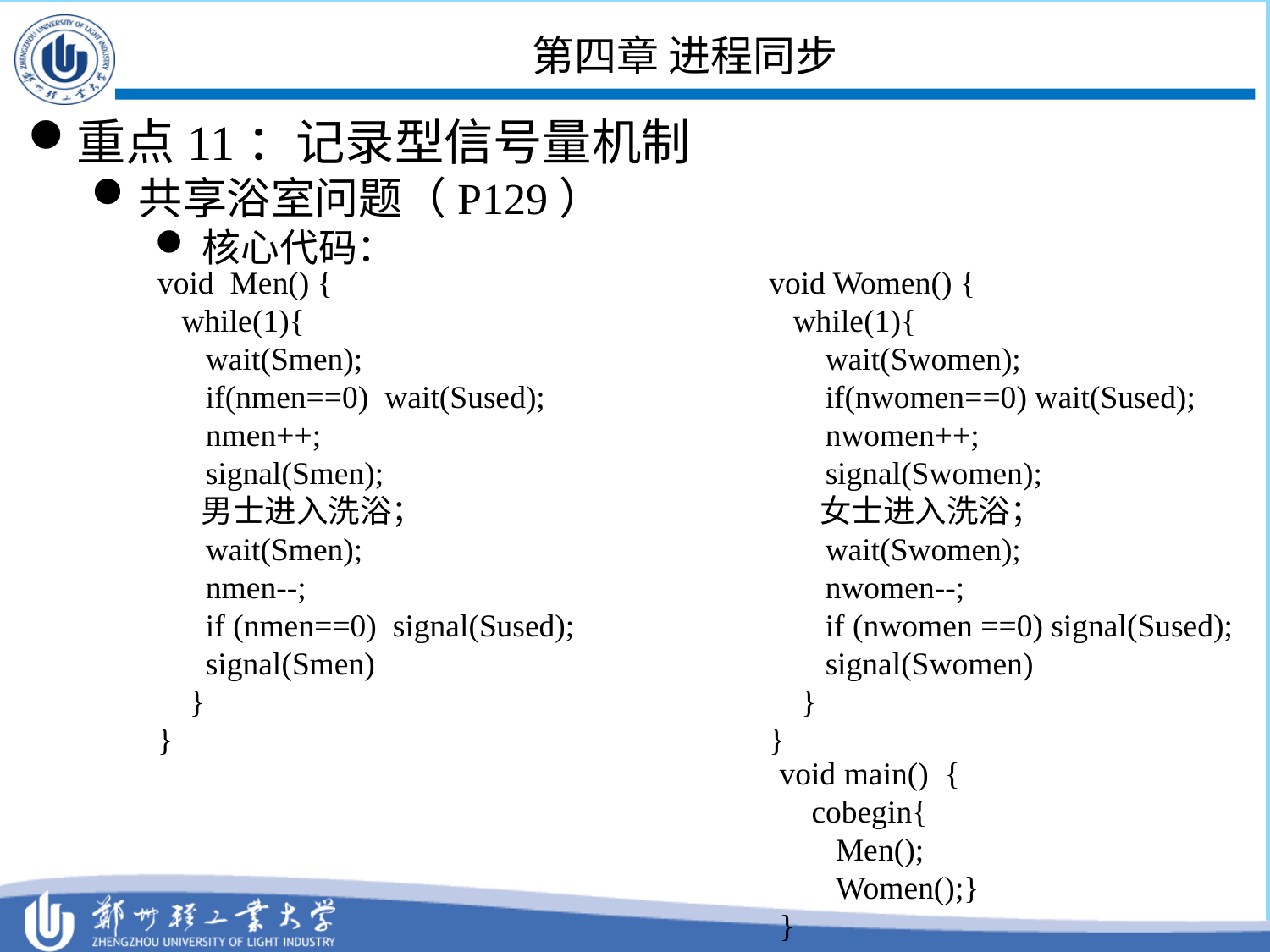

# 第四章 进程同步
重点11：记录型信号量机制
共享浴室问题（P129）
核心代码：

void  Men() {
   while(1){
      wait(Smen);
      if(nmen==0)  wait(Sused);
      nmen++;
      signal(Smen);
     男士进入洗浴；
      wait(Smen);
      nmen--;
      if (nmen==0)  signal(Sused);
      signal(Smen)
    }
}
void Women() {
   while(1){
       wait(Swomen);
       if(nwomen==0) wait(Sused);
       nwomen++;
       signal(Swomen);
      女士进入洗浴；
       wait(Swomen);
       nwomen--;
       if (nwomen ==0) signal(Sused);
       signal(Swomen)
    }
}
void main()  {
    cobegin{
       Men();
       Women();}
}